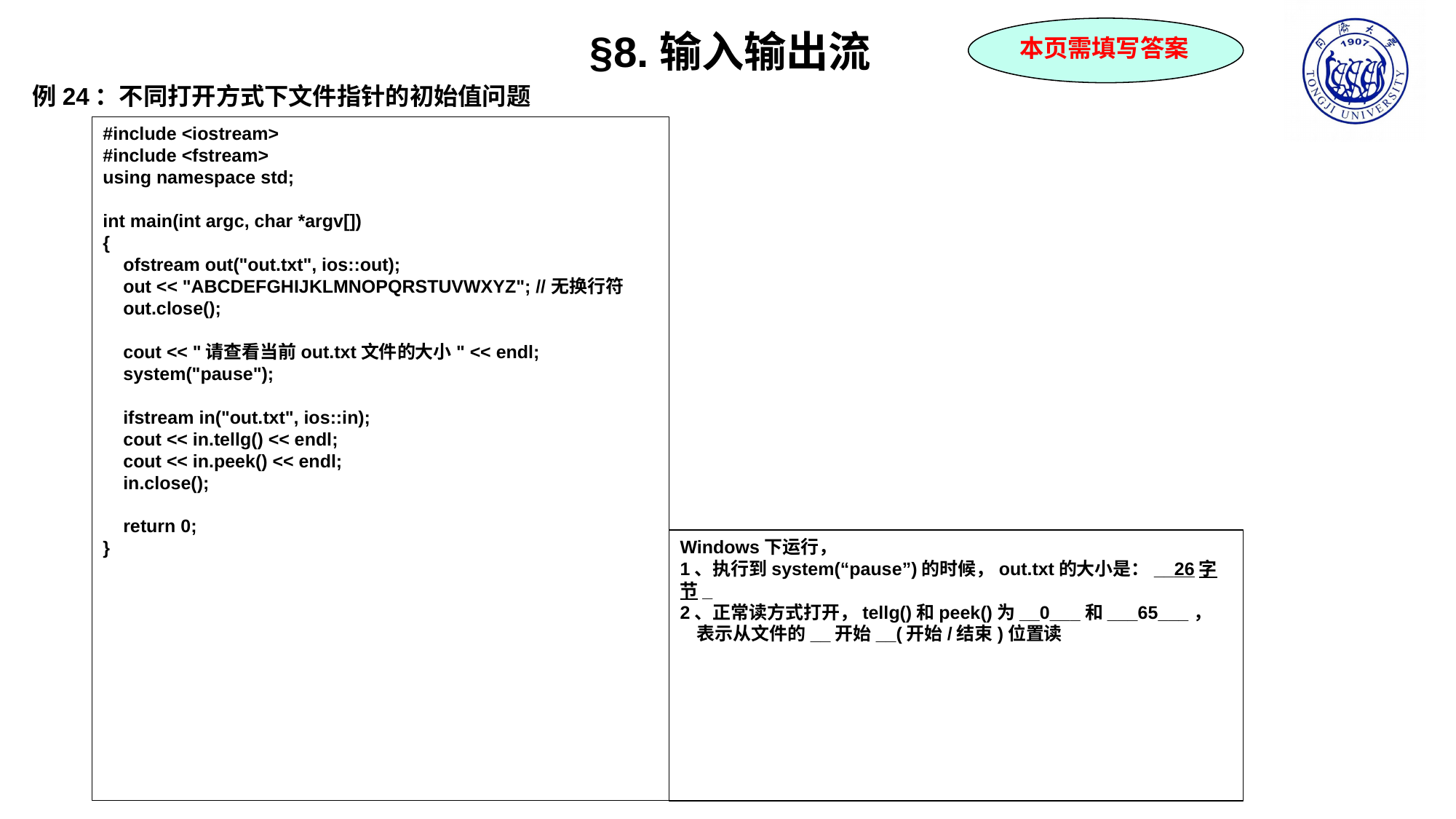

本页需填写答案
§8.输入输出流
例24：不同打开方式下文件指针的初始值问题
#include <iostream>
#include <fstream>
using namespace std;

int main(int argc, char *argv[])
{
    ofstream out("out.txt", ios::out);
    out << "ABCDEFGHIJKLMNOPQRSTUVWXYZ"; //无换行符
    out.close();

    cout << "请查看当前out.txt文件的大小" << endl;
    system("pause");

    ifstream in("out.txt", ios::in);
    cout << in.tellg() << endl;
    cout << in.peek() << endl;
    in.close();

    return 0;
}
Windows下运行，
1、执行到system(“pause”)的时候，out.txt的大小是：__26字节_
2、正常读方式打开，tellg()和peek()为__0___和___65___，
   表示从文件的__开始__(开始/结束)位置读